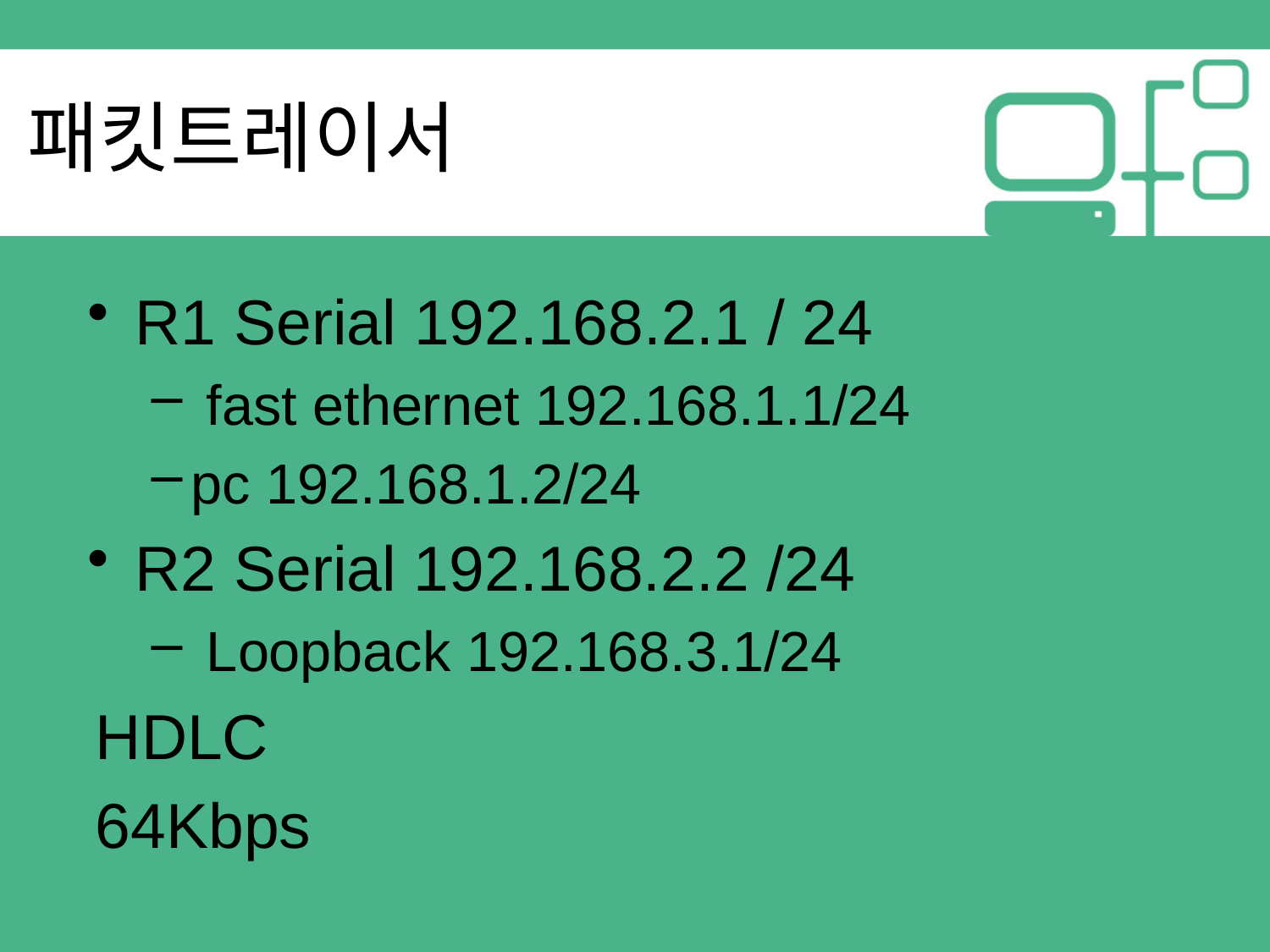

# 패킷트레이서
R1 Serial 192.168.2.1 / 24
 fast ethernet 192.168.1.1/24
pc 192.168.1.2/24
R2 Serial 192.168.2.2 /24
 Loopback 192.168.3.1/24
HDLC
64Kbps